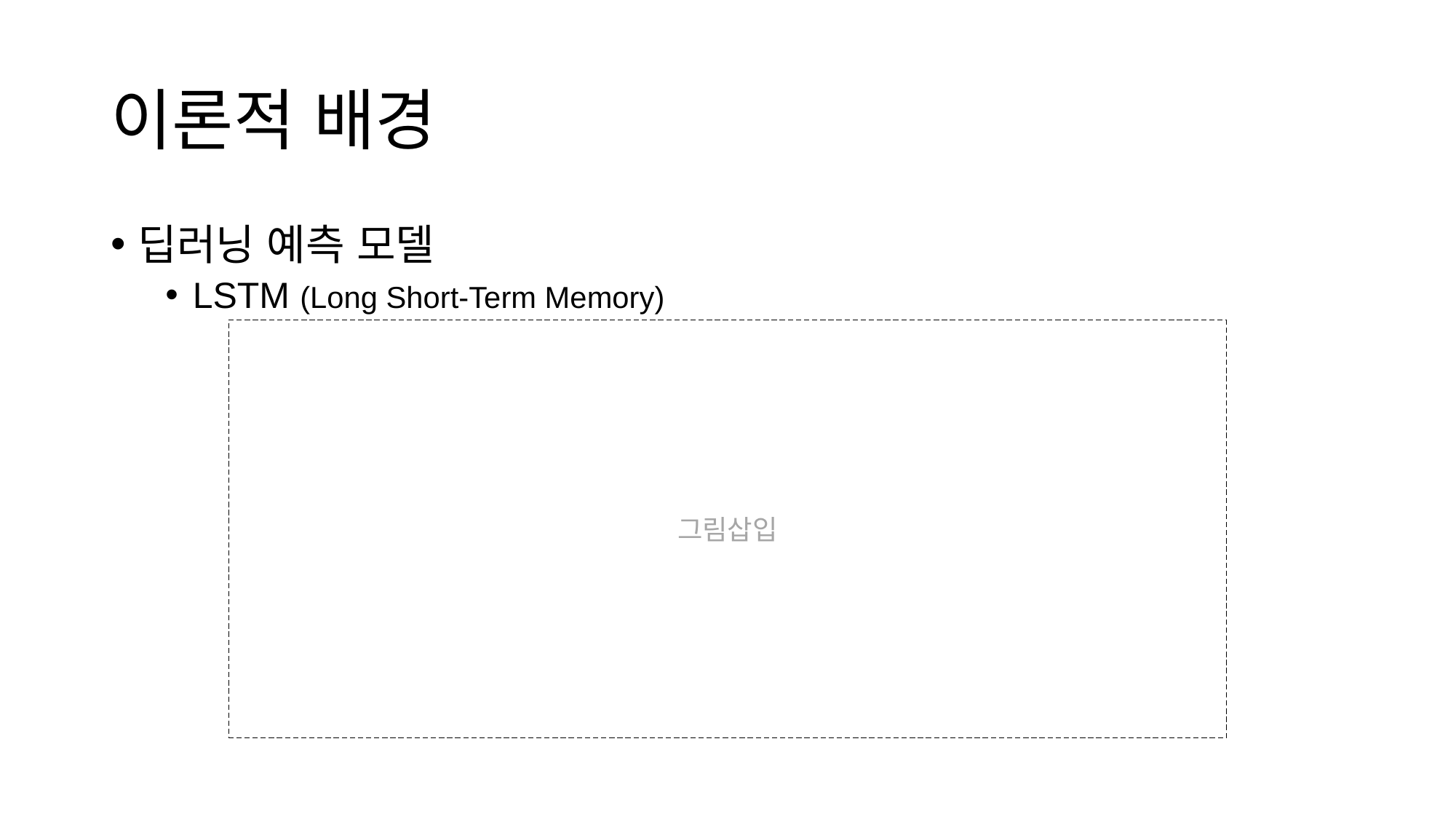

# 이론적 배경
딥러닝 예측 모델
LSTM (Long Short-Term Memory)
그림삽입